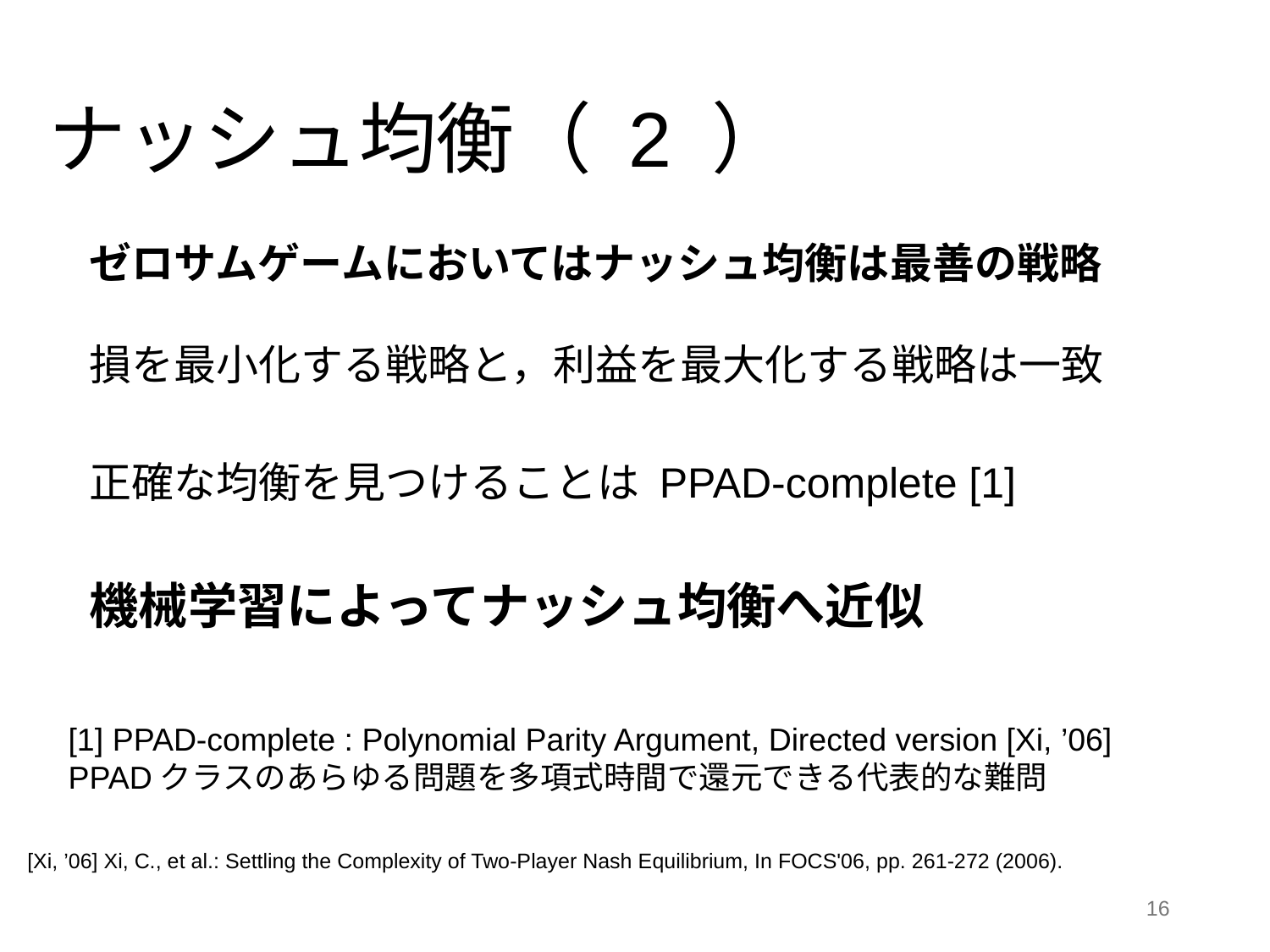

# ナッシュ均衡（ 2 ）
ゼロサムゲームにおいてはナッシュ均衡は最善の戦略

損を最小化する戦略と，利益を最大化する戦略は一致
正確な均衡を見つけることは PPAD-complete [1]
機械学習によってナッシュ均衡へ近似
[1] PPAD-complete : Polynomial Parity Argument, Directed version [Xi, ’06]　PPADクラスのあらゆる問題を多項式時間で還元できる代表的な難問

[Xi, ’06] Xi, C., et al.: Settling the Complexity of Two-Player Nash Equilibrium, In FOCS'06, pp. 261-272 (2006).
16